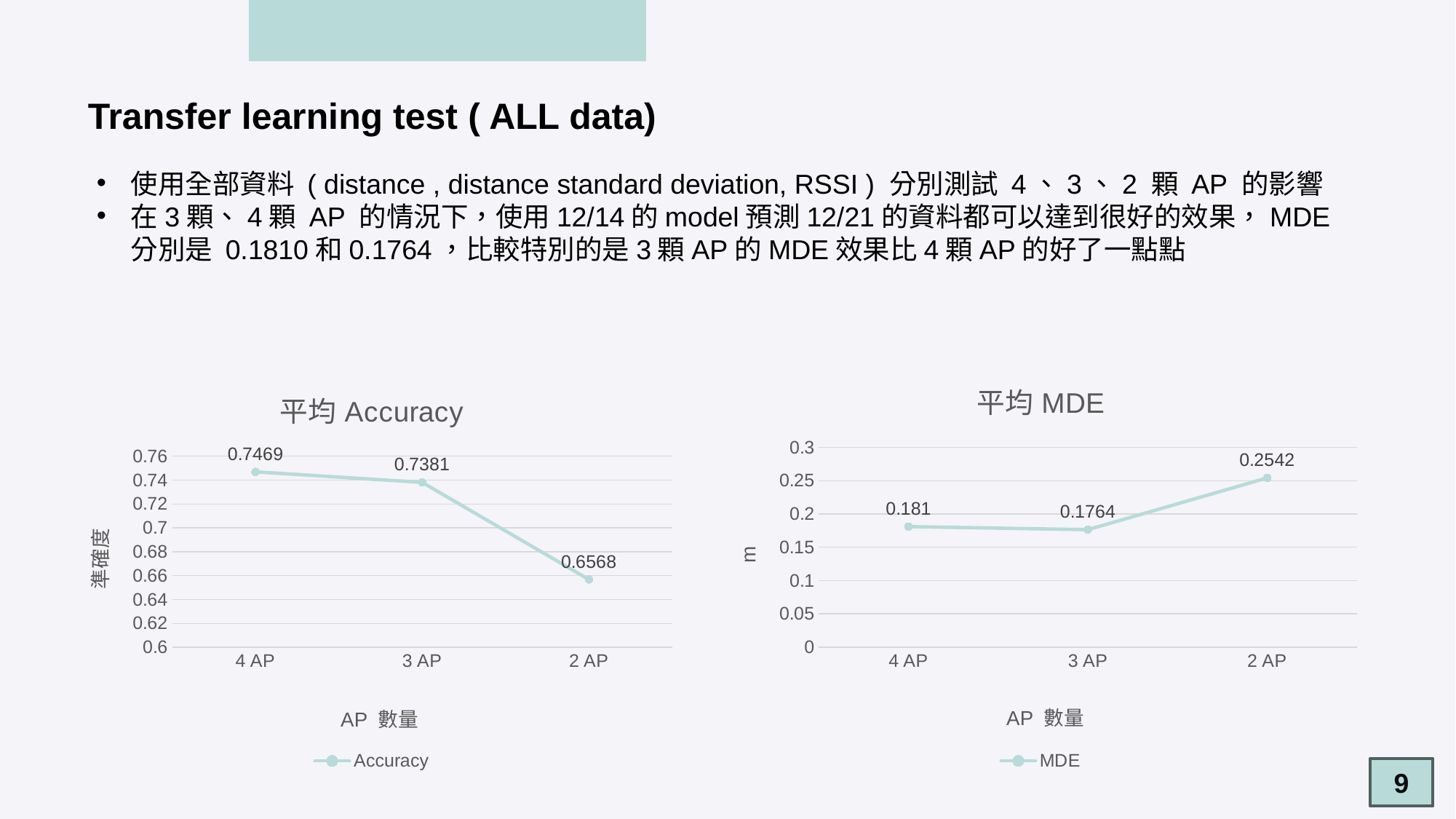

Transfer learning test ( ALL data)
使用全部資料 ( distance , distance standard deviation, RSSI ) 分別測試 4、3、2 顆 AP 的影響
在3顆、4顆 AP 的情況下，使用12/14的model預測12/21的資料都可以達到很好的效果，MDE 分別是 0.1810和0.1764，比較特別的是3顆AP的MDE效果比4顆AP的好了一點點

### Chart: 平均MDE

| Category | MDE |
|---|---|
| 4 AP | 0.181 |
| 3 AP | 0.1764 |
| 2 AP | 0.2542 |

### Chart: 平均Accuracy

| Category | Accuracy |
|---|---|
| 4 AP | 0.7469 |
| 3 AP | 0.7381 |
| 2 AP | 0.6568 |
9